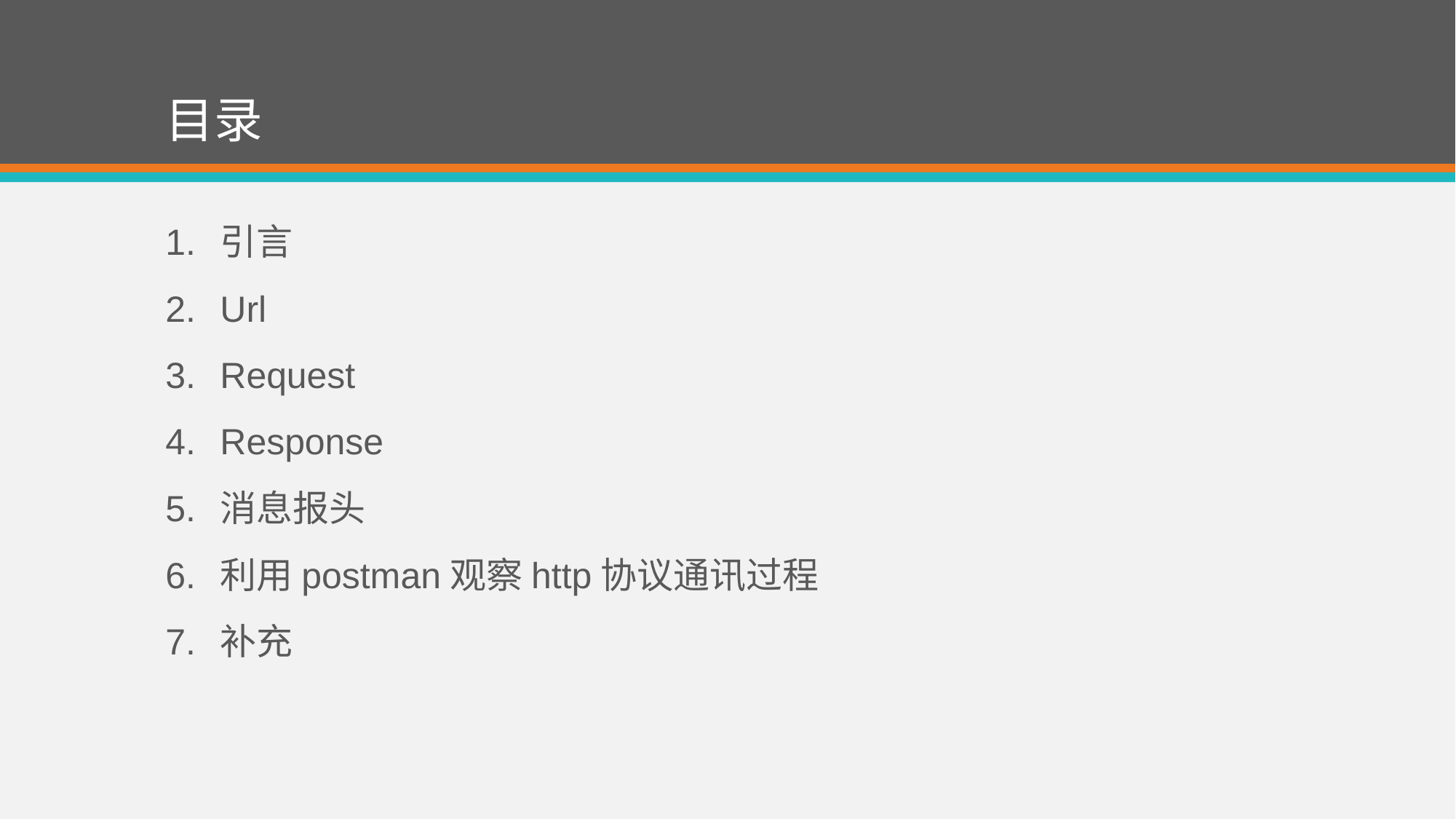

# 目录
引言
Url
Request
Response
消息报头
利用postman观察http协议通讯过程
补充